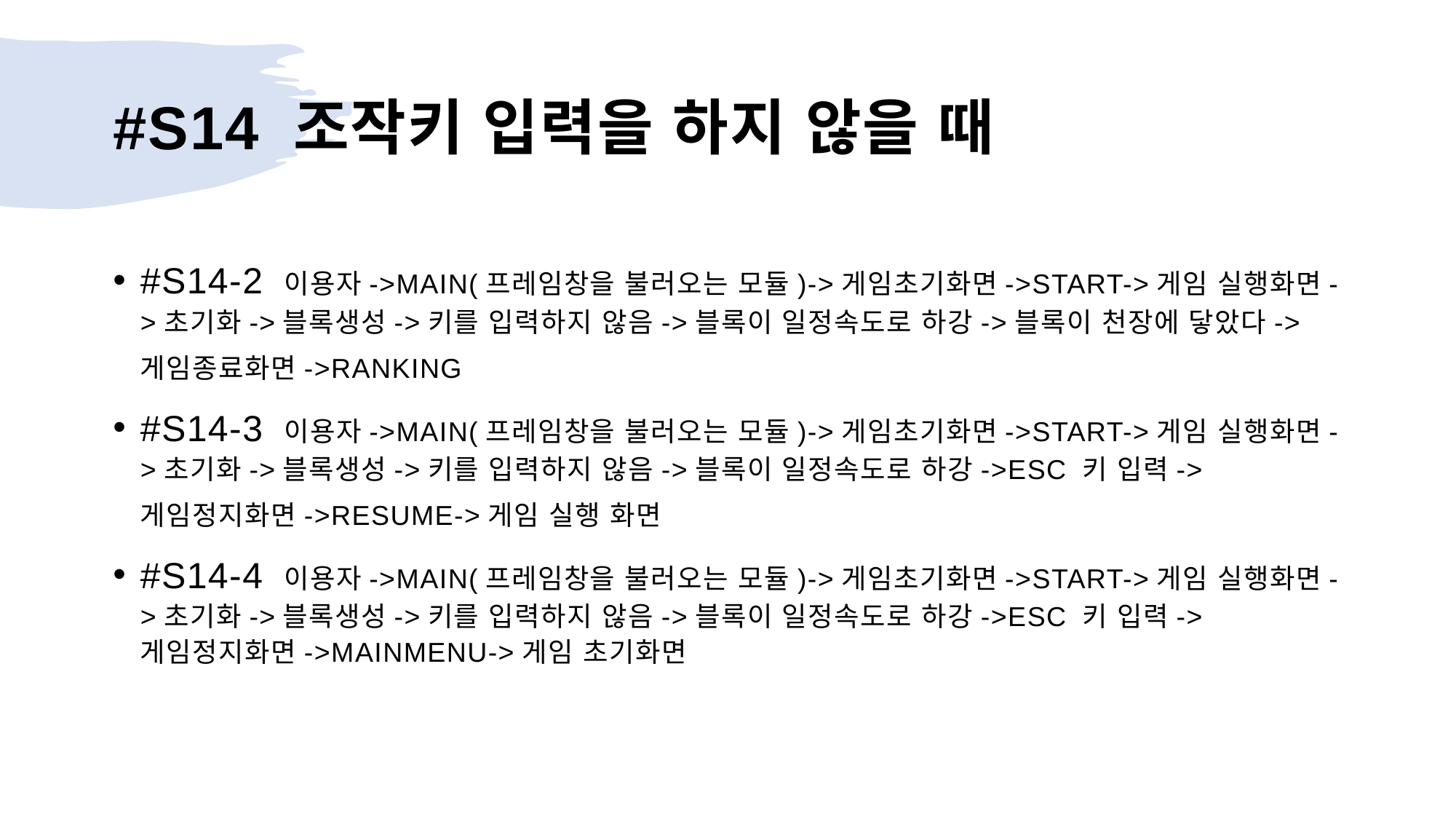

# #S14 조작키 입력을 하지 않을 때
#S14-2 이용자->MAIN(프레임창을 불러오는 모듈)->게임초기화면->START->게임 실행화면->초기화->블록생성->키를 입력하지 않음->블록이 일정속도로 하강->블록이 천장에 닿았다->게임종료화면->RANKING
#S14-3 이용자->MAIN(프레임창을 불러오는 모듈)->게임초기화면->START->게임 실행화면->초기화->블록생성->키를 입력하지 않음->블록이 일정속도로 하강->ESC 키 입력->게임정지화면->RESUME->게임 실행 화면
#S14-4 이용자->MAIN(프레임창을 불러오는 모듈)->게임초기화면->START->게임 실행화면->초기화->블록생성->키를 입력하지 않음->블록이 일정속도로 하강->ESC 키 입력->게임정지화면->MAINMENU->게임 초기화면